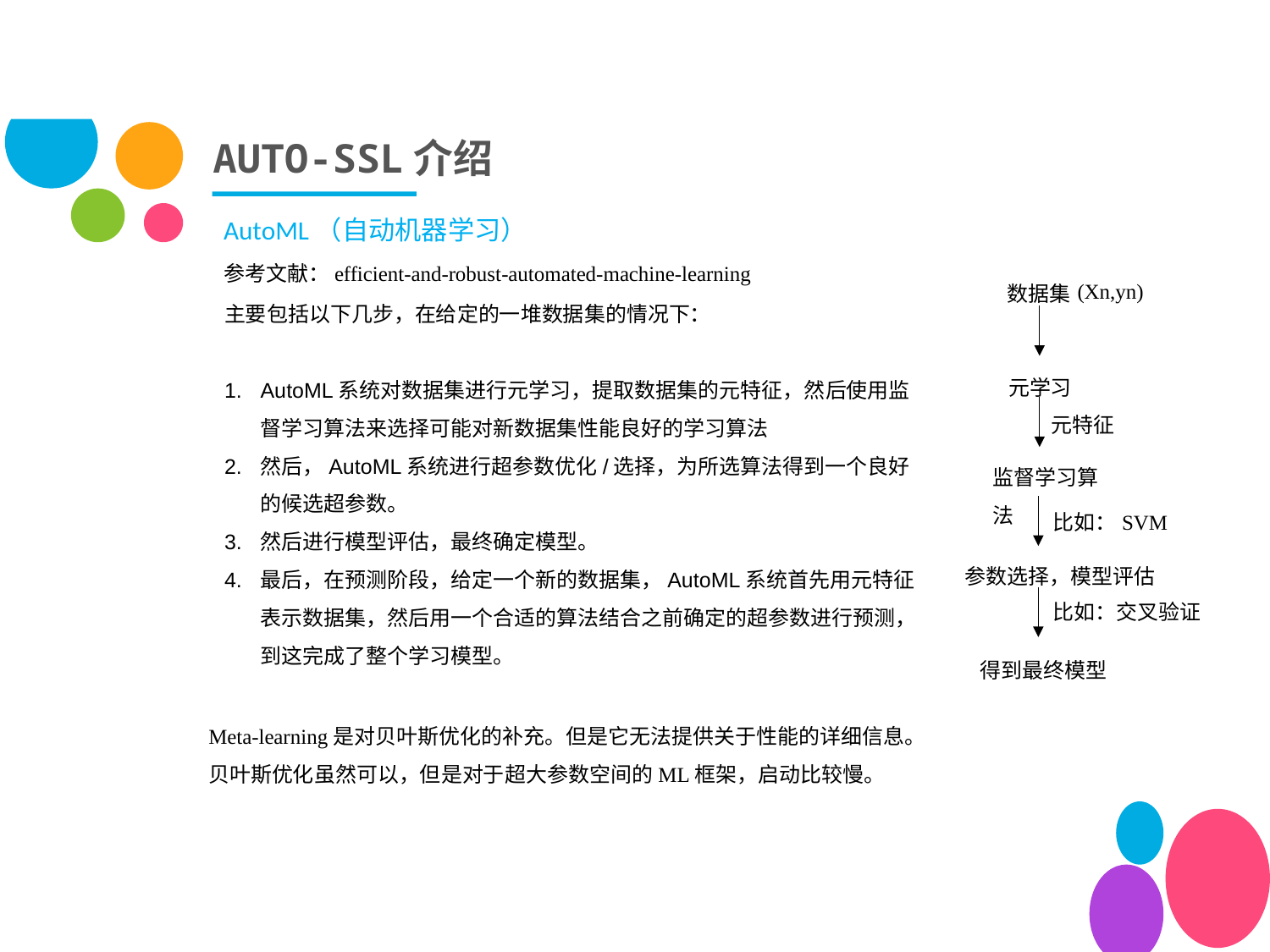

AUTO-SSL介绍

AutoML（自动机器学习）
参考文献：efficient-and-robust-automated-machine-learning
(Xn,yn)
数据集
主要包括以下几步，在给定的一堆数据集的情况下：

AutoML系统对数据集进行元学习，提取数据集的元特征，然后使用监督学习算法来选择可能对新数据集性能良好的学习算法
然后，AutoML系统进行超参数优化/选择，为所选算法得到一个良好的候选超参数。
然后进行模型评估，最终确定模型。
最后，在预测阶段，给定一个新的数据集，AutoML系统首先用元特征表示数据集，然后用一个合适的算法结合之前确定的超参数进行预测，到这完成了整个学习模型。
元学习
元特征
监督学习算法
比如：SVM
参数选择，模型评估
比如：交叉验证
得到最终模型
Meta-learning是对贝叶斯优化的补充。但是它无法提供关于性能的详细信息。
贝叶斯优化虽然可以，但是对于超大参数空间的ML框架，启动比较慢。